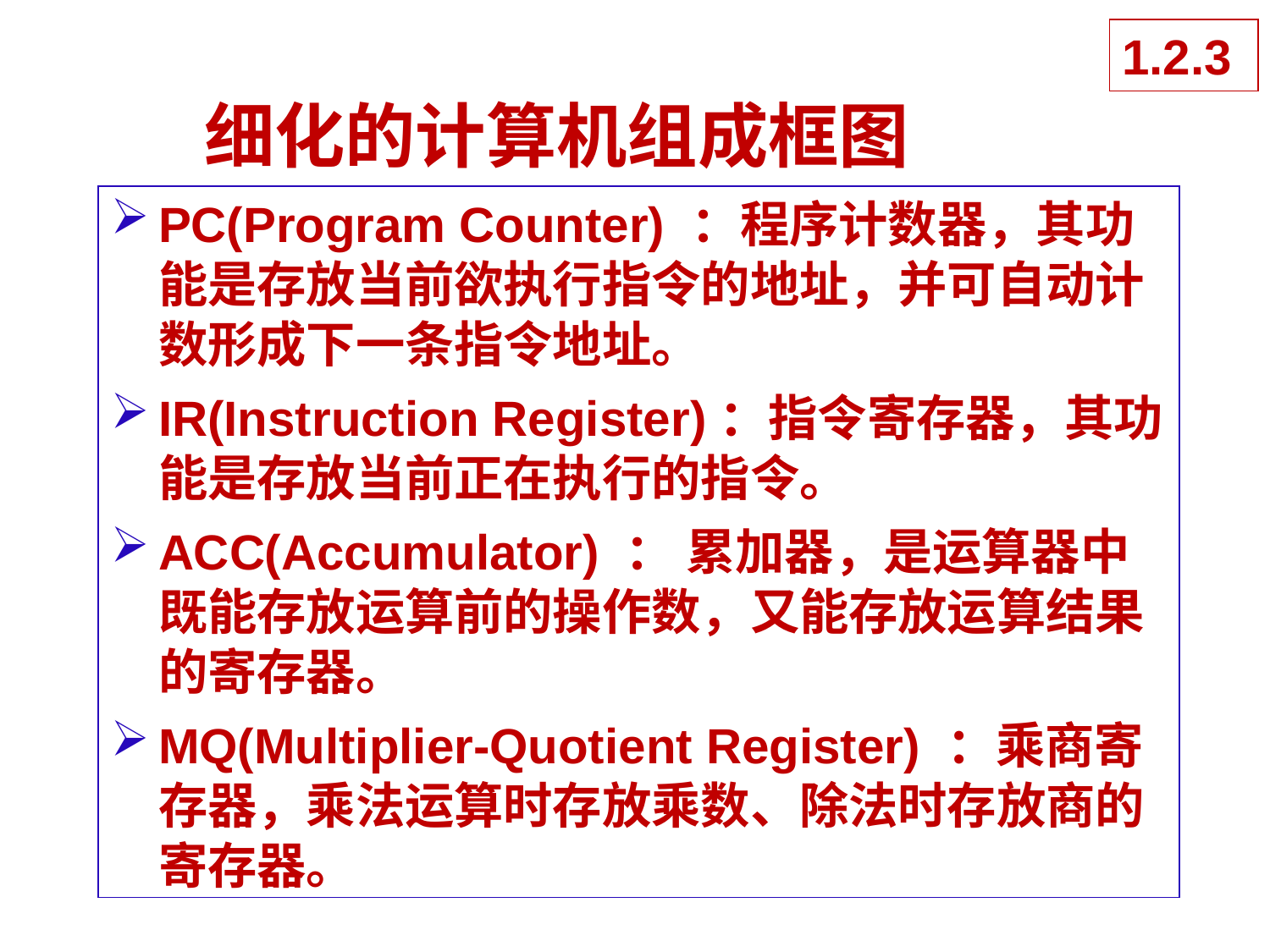

1.2.3
# 细化的计算机组成框图
PC(Program Counter) ：程序计数器，其功能是存放当前欲执行指令的地址，并可自动计数形成下一条指令地址。
IR(Instruction Register)：指令寄存器，其功能是存放当前正在执行的指令。
ACC(Accumulator) ： 累加器，是运算器中既能存放运算前的操作数，又能存放运算结果的寄存器。
MQ(Multiplier-Quotient Register) ：乘商寄存器，乘法运算时存放乘数、除法时存放商的寄存器。